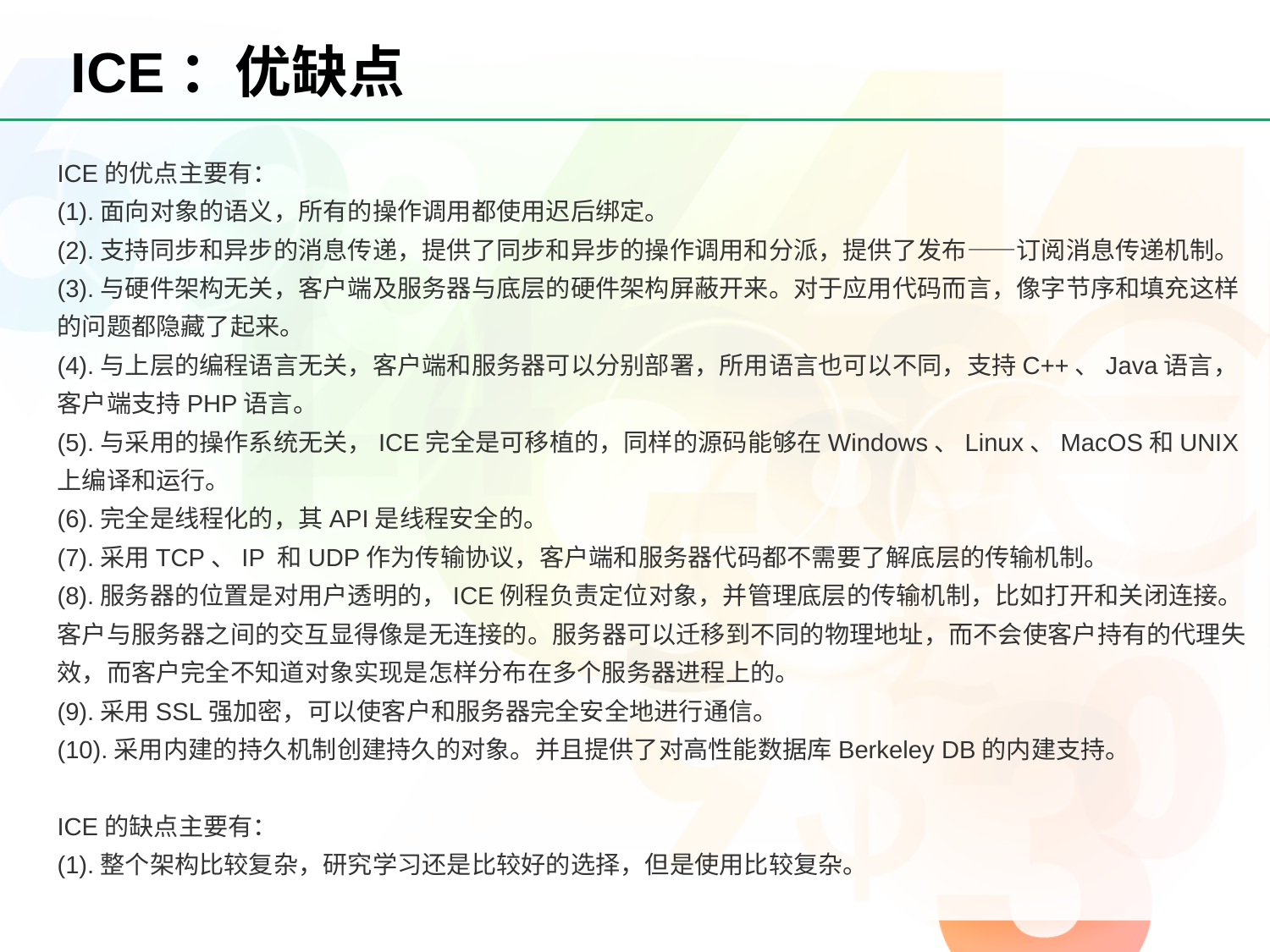

# ICE：优缺点
ICE的优点主要有：
(1).面向对象的语义，所有的操作调用都使用迟后绑定。
(2).支持同步和异步的消息传递，提供了同步和异步的操作调用和分派，提供了发布——订阅消息传递机制。
(3).与硬件架构无关，客户端及服务器与底层的硬件架构屏蔽开来。对于应用代码而言，像字节序和填充这样的问题都隐藏了起来。
(4).与上层的编程语言无关，客户端和服务器可以分别部署，所用语言也可以不同，支持C++、Java语言，客户端支持PHP语言。
(5).与采用的操作系统无关，ICE完全是可移植的，同样的源码能够在Windows、Linux、MacOS和UNIX上编译和运行。
(6).完全是线程化的，其API是线程安全的。
(7).采用TCP、IP 和UDP作为传输协议，客户端和服务器代码都不需要了解底层的传输机制。
(8).服务器的位置是对用户透明的，ICE例程负责定位对象，并管理底层的传输机制，比如打开和关闭连接。客户与服务器之间的交互显得像是无连接的。服务器可以迁移到不同的物理地址，而不会使客户持有的代理失效，而客户完全不知道对象实现是怎样分布在多个服务器进程上的。
(9).采用SSL强加密，可以使客户和服务器完全安全地进行通信。
(10).采用内建的持久机制创建持久的对象。并且提供了对高性能数据库Berkeley DB的内建支持。

ICE的缺点主要有：
(1).整个架构比较复杂，研究学习还是比较好的选择，但是使用比较复杂。